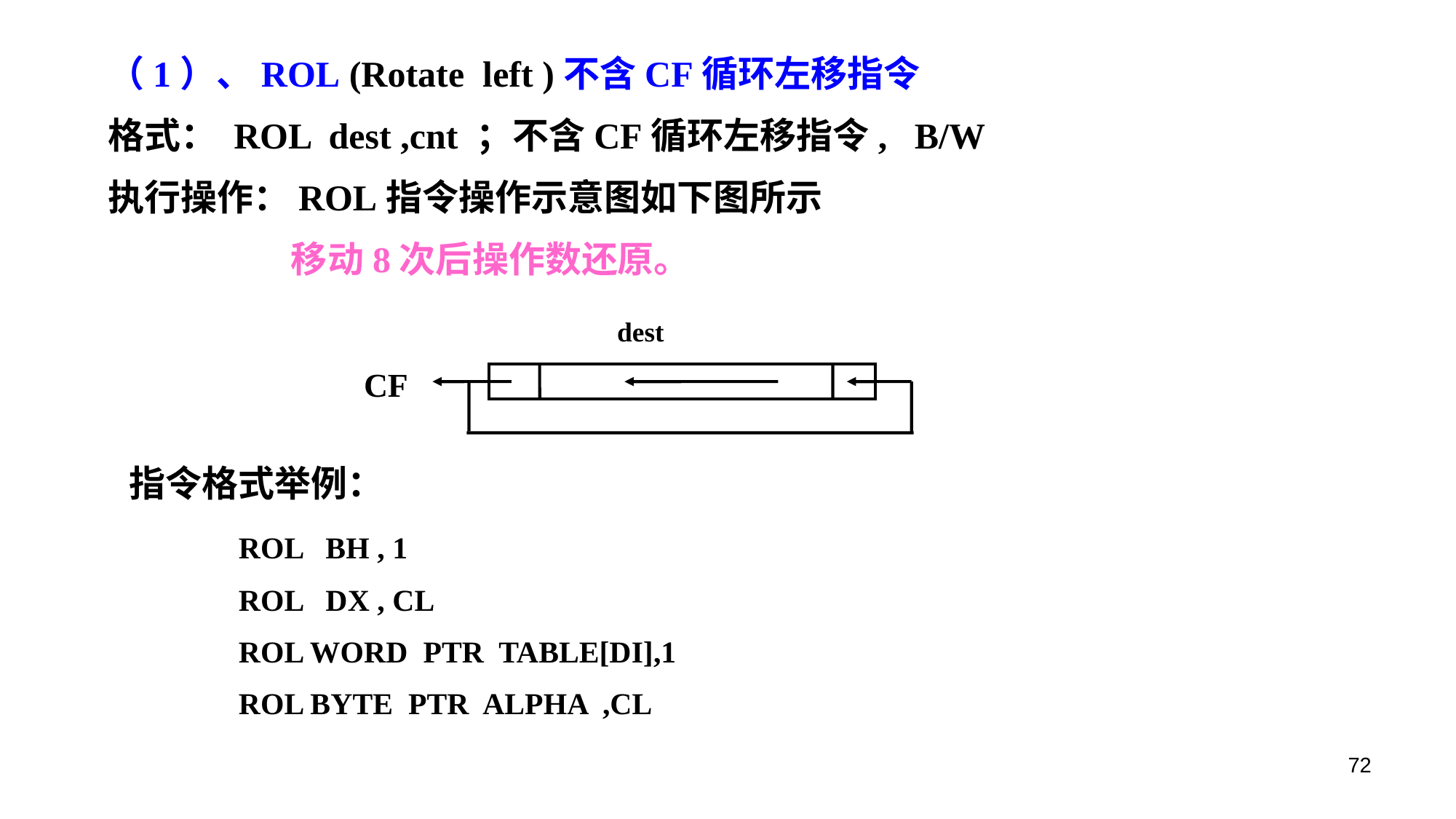

（1）、ROL (Rotate  left )不含CF循环左移指令
格式： ROL  dest ,cnt ；不含CF循环左移指令,   B/W
执行操作：ROL指令操作示意图如下图所示
	        移动8次后操作数还原。
dest
CF

指令格式举例：
	ROL   BH , 1
	ROL   DX , CL
	ROL WORD  PTR  TABLE[DI],1
	ROL BYTE  PTR  ALPHA  ,CL

72